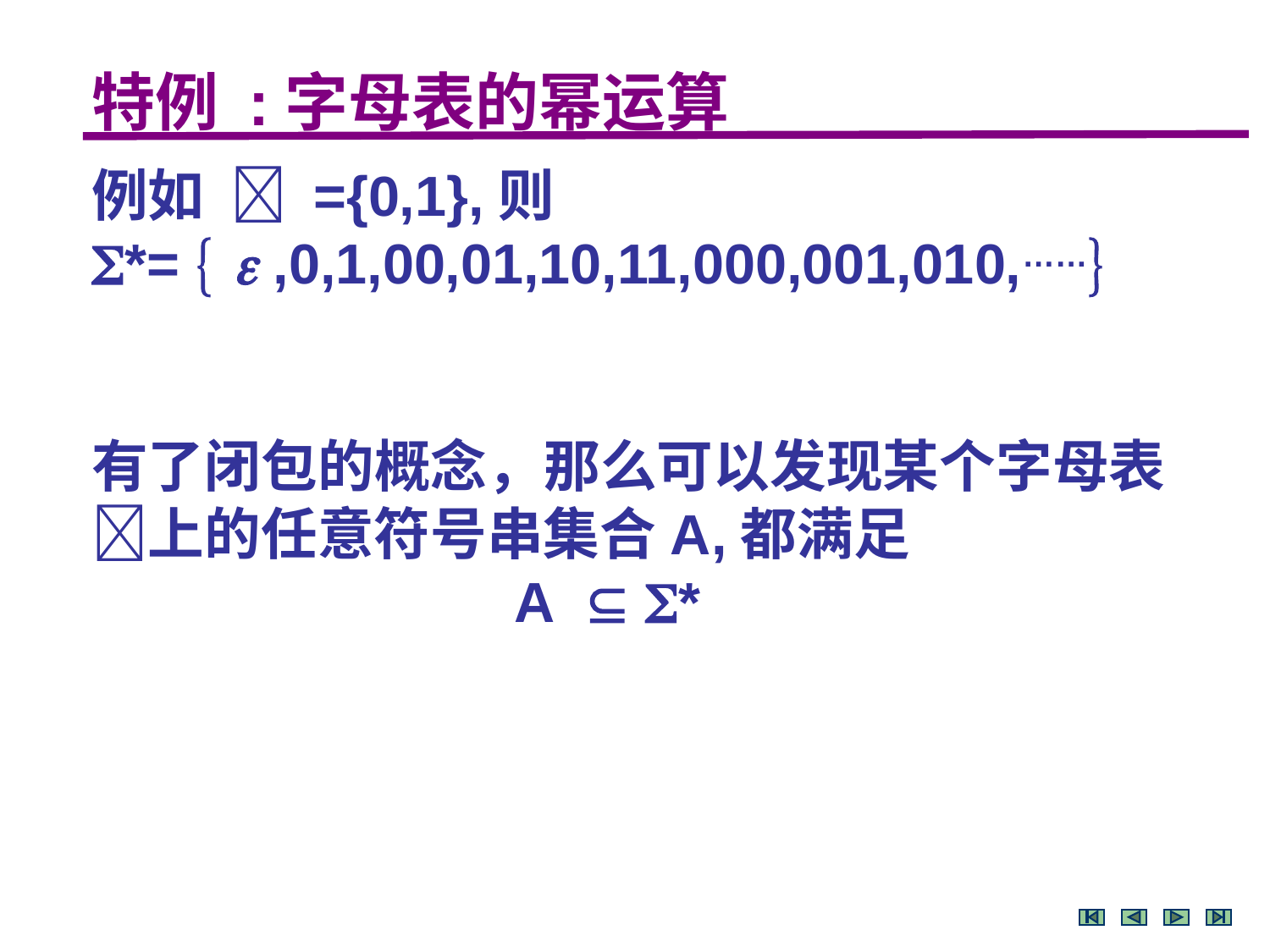

特例 :字母表的幂运算

例如  Σ ={0,1},则
Σ*= { ε ,0,1,00,01,10,11,000,001,010,……}

有了闭包的概念，那么可以发现某个字母表Σ上的任意符号串集合A,都满足
                           A  ⊆ Σ*